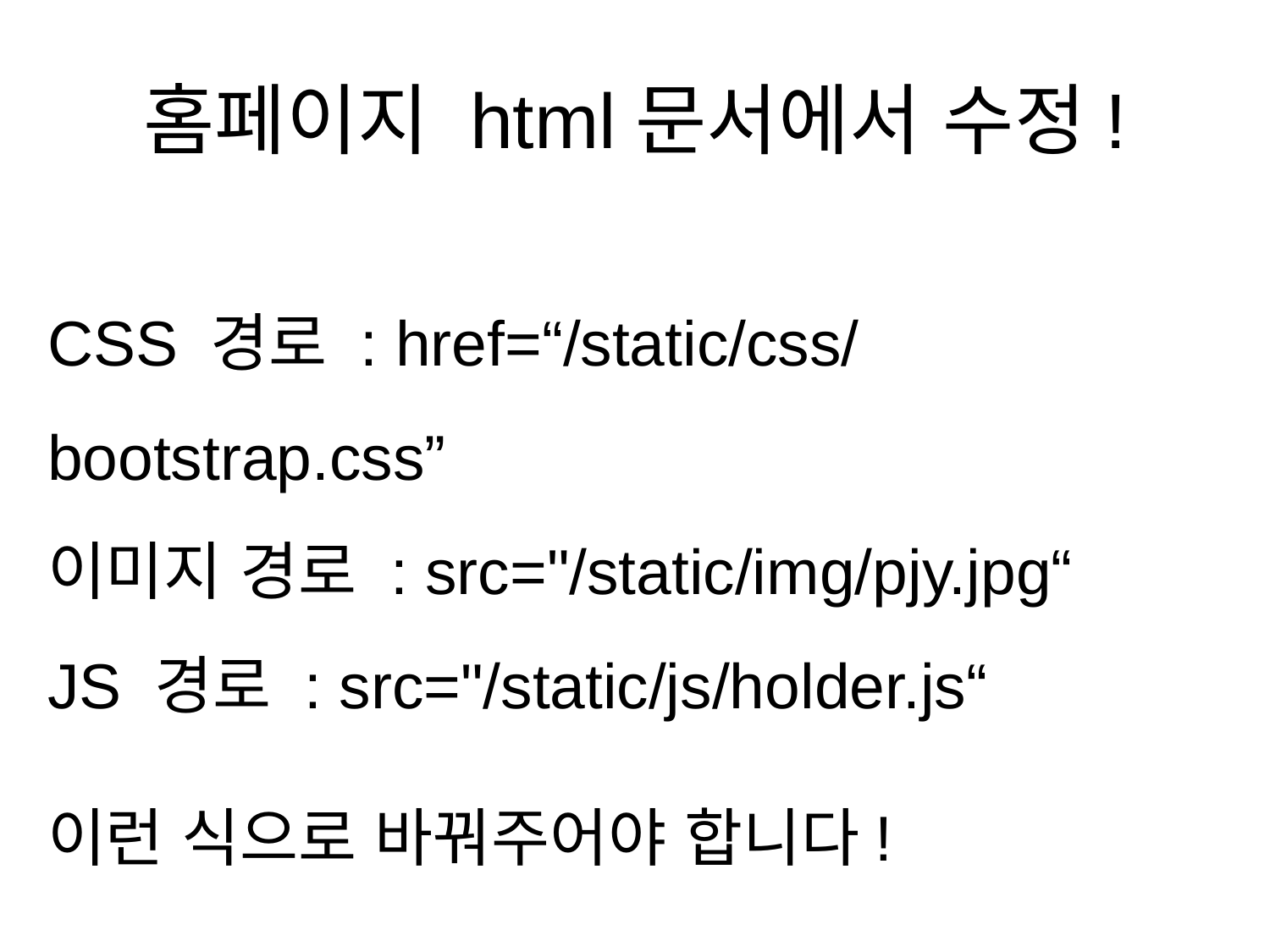

# 홈페이지 html문서에서 수정!
CSS 경로 : href=“/static/css/bootstrap.css”
이미지 경로 : src="/static/img/pjy.jpg“
JS 경로 : src="/static/js/holder.js“

이런 식으로 바꿔주어야 합니다!